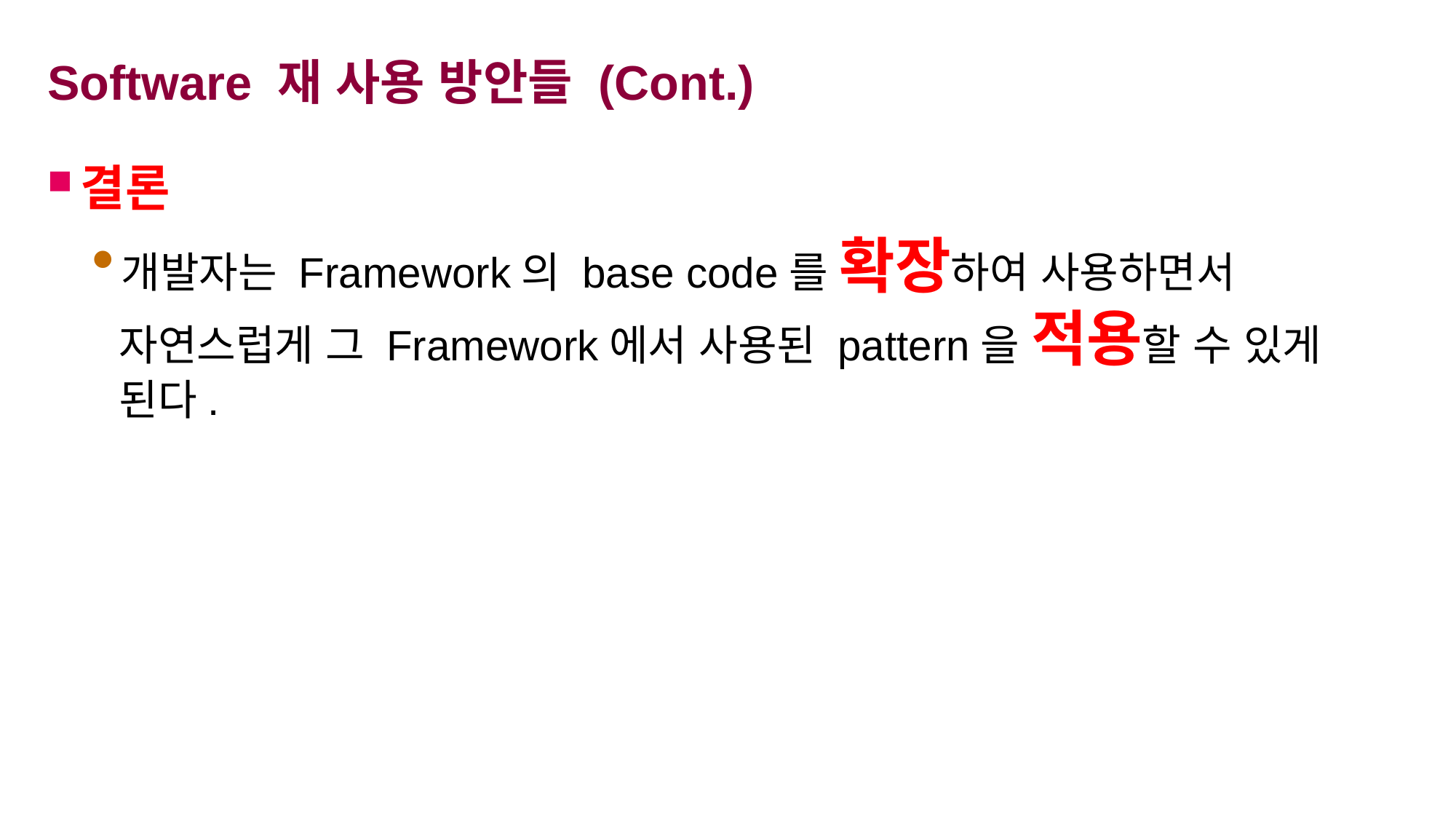

# Software 재 사용 방안들 (Cont.)
결론
개발자는 Framework의 base code를 확장하여 사용하면서       자연스럽게 그 Framework에서 사용된 pattern을 적용할 수 있게 된다.